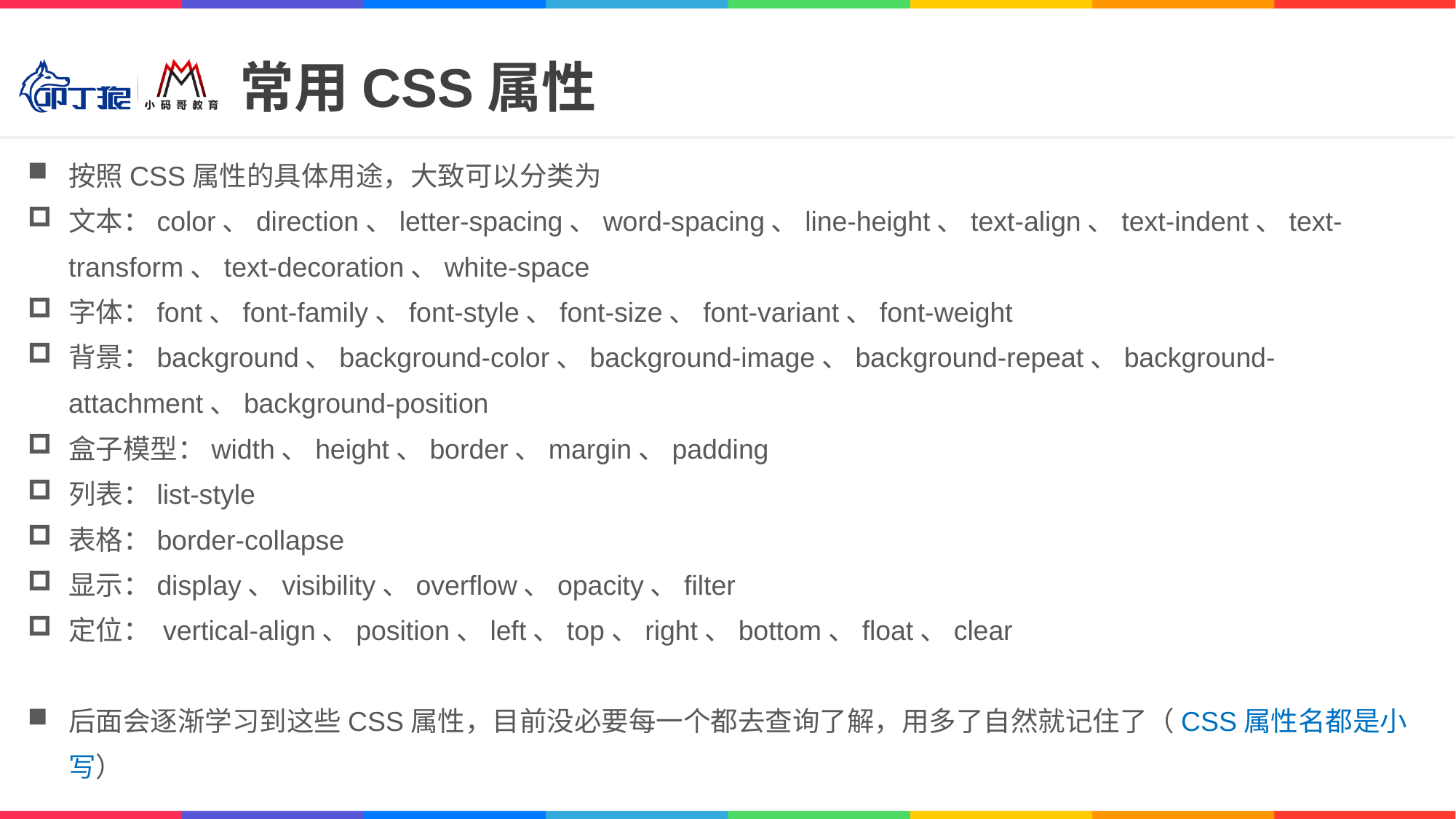

# 常用CSS属性

按照CSS属性的具体用途，大致可以分类为
文本：color、direction、letter-spacing、word-spacing、line-height、text-align、text-indent、text-transform、text-decoration、white-space
字体：font、font-family、font-style、font-size、font-variant、font-weight
背景：background、background-color、background-image、background-repeat、background-attachment、background-position
盒子模型：width、height、border、margin、padding
列表：list-style
表格：border-collapse
显示：display、visibility、overflow、opacity、filter
定位： vertical-align、position、left、top、right、bottom、float、clear

后面会逐渐学习到这些CSS属性，目前没必要每一个都去查询了解，用多了自然就记住了（CSS属性名都是小写）